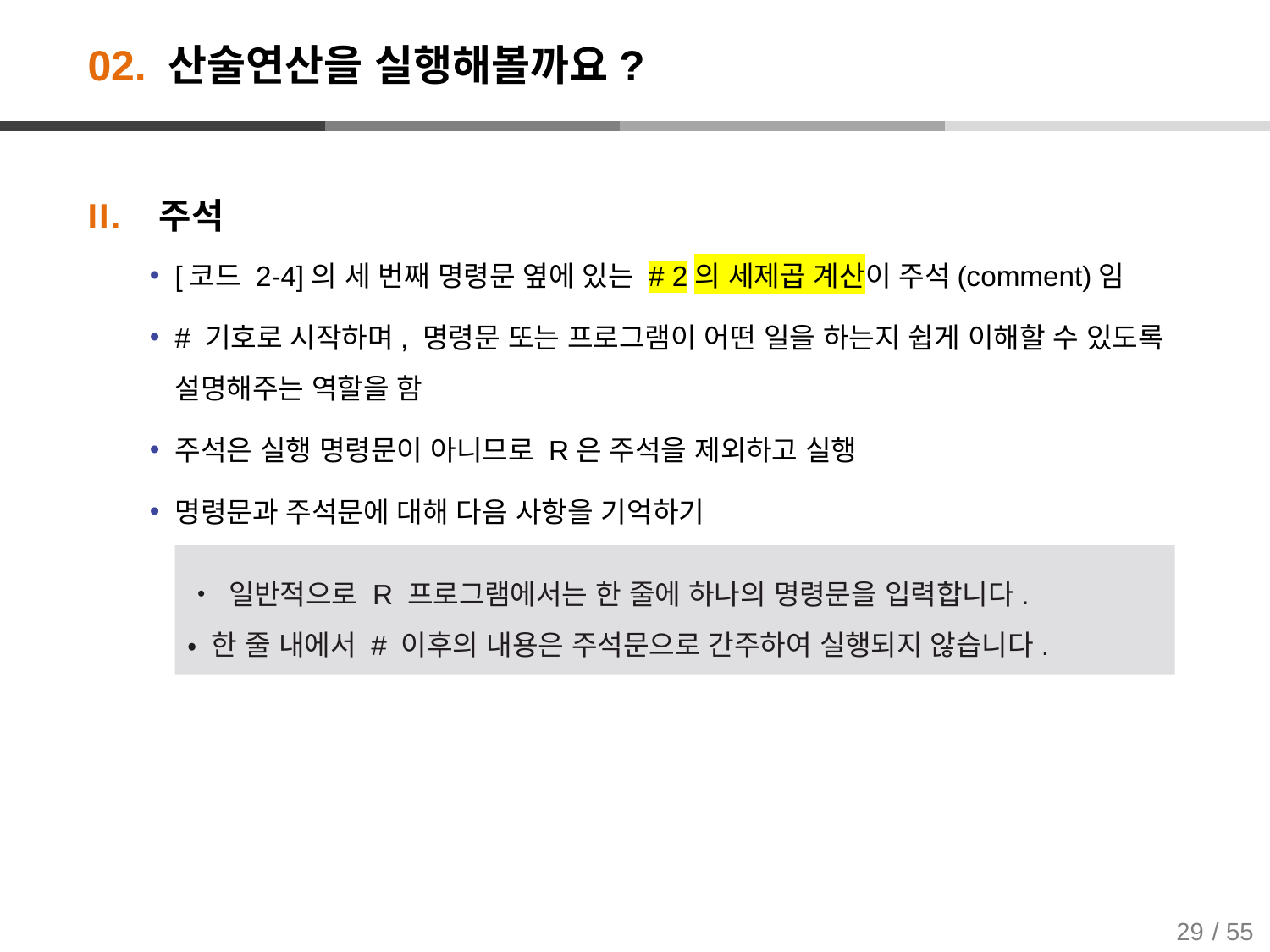

# 02. 산술연산을 실행해볼까요?
주석
[코드 2-4]의 세 번째 명령문 옆에 있는 # 2의 세제곱 계산이 주석(comment)임
# 기호로 시작하며, 명령문 또는 프로그램이 어떤 일을 하는지 쉽게 이해할 수 있도록 설명해주는 역할을 함
주석은 실행 명령문이 아니므로 R은 주석을 제외하고 실행
명령문과 주석문에 대해 다음 사항을 기억하기

• 일반적으로 R 프로그램에서는 한 줄에 하나의 명령문을 입력합니다.
• 한 줄 내에서 # 이후의 내용은 주석문으로 간주하여 실행되지 않습니다.